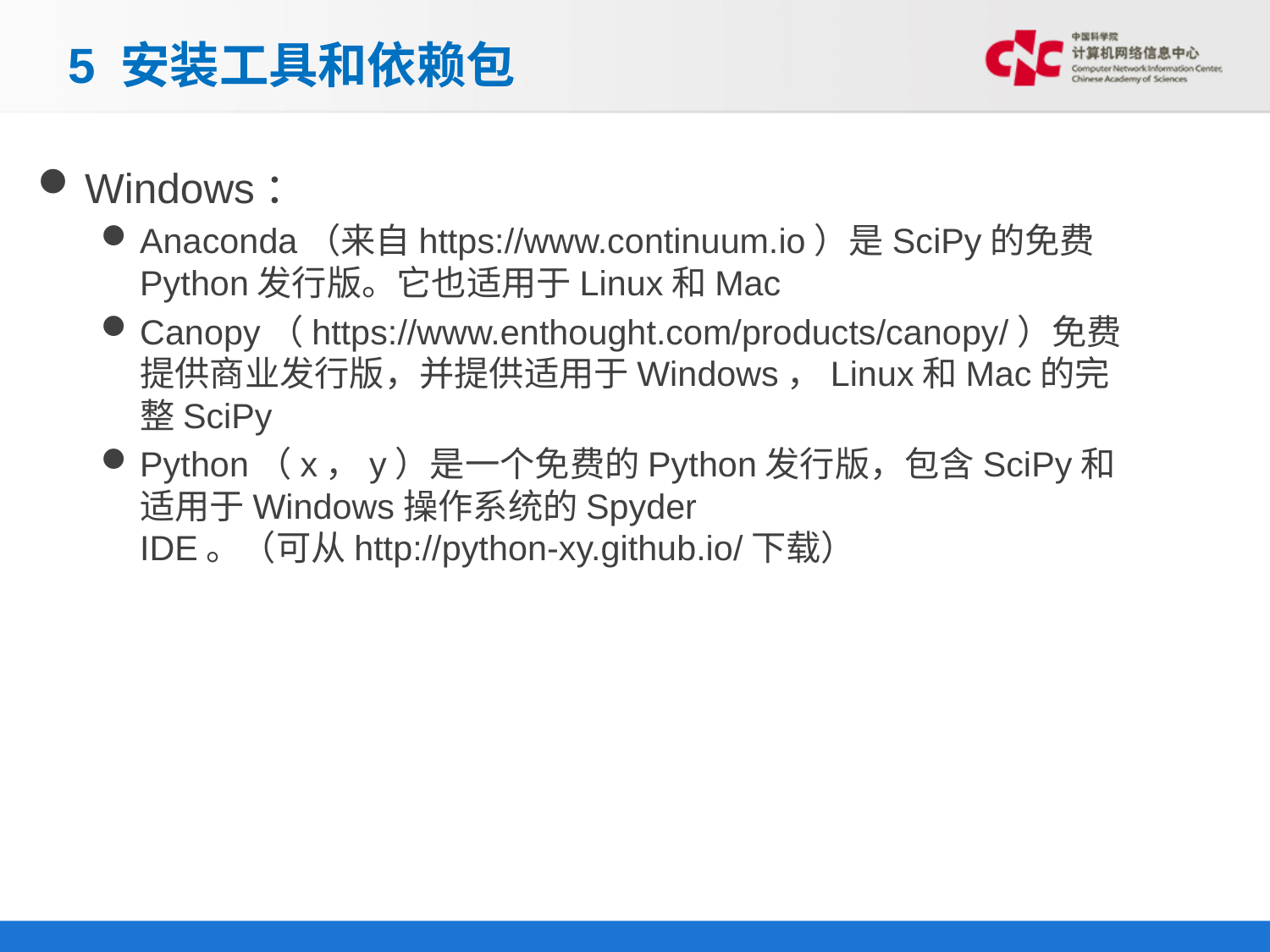

# 5 安装工具和依赖包
Windows：
Anaconda（来自https://www.continuum.io）是SciPy的免费Python发行版。它也适用于Linux和Mac
Canopy（https://www.enthought.com/products/canopy/）免费提供商业发行版，并提供适用于Windows，Linux和Mac的完整SciPy
Python（x，y）是一个免费的Python发行版，包含SciPy和适用于Windows操作系统的Spyder IDE。（可从http://python-xy.github.io/下载）